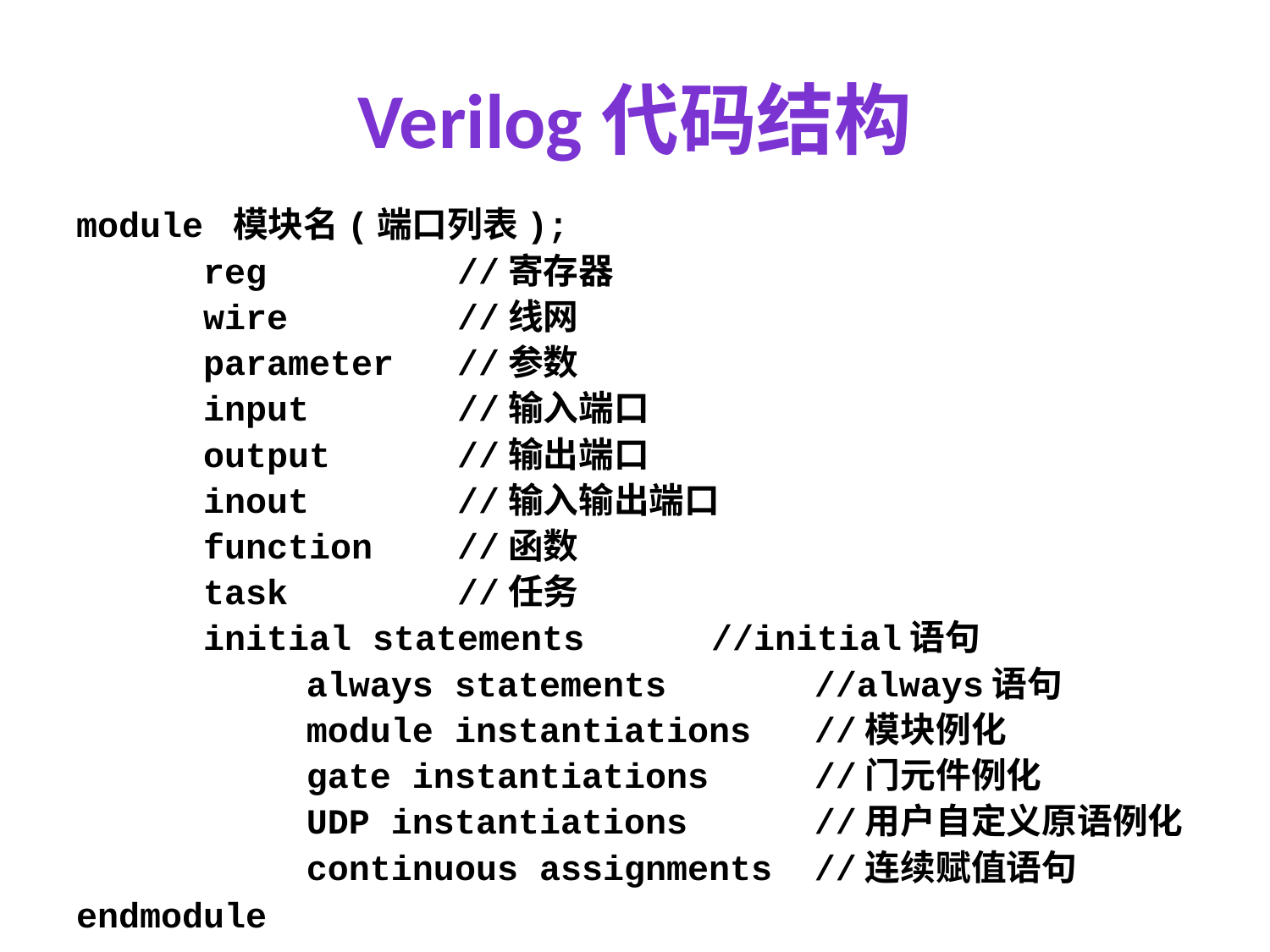

# Verilog代码结构
module 模块名(端口列表);
	reg		//寄存器
	wire		//线网
	parameter	//参数
	input		//输入端口
	output	//输出端口
	inout		//输入输出端口
	function	//函数
	task		//任务
	initial statements	//initial语句
		always statements		//always语句
		module instantiations	//模块例化
		gate instantiations	//门元件例化
		UDP instantiations 	//用户自定义原语例化
		continuous assignments	//连续赋值语句
endmodule